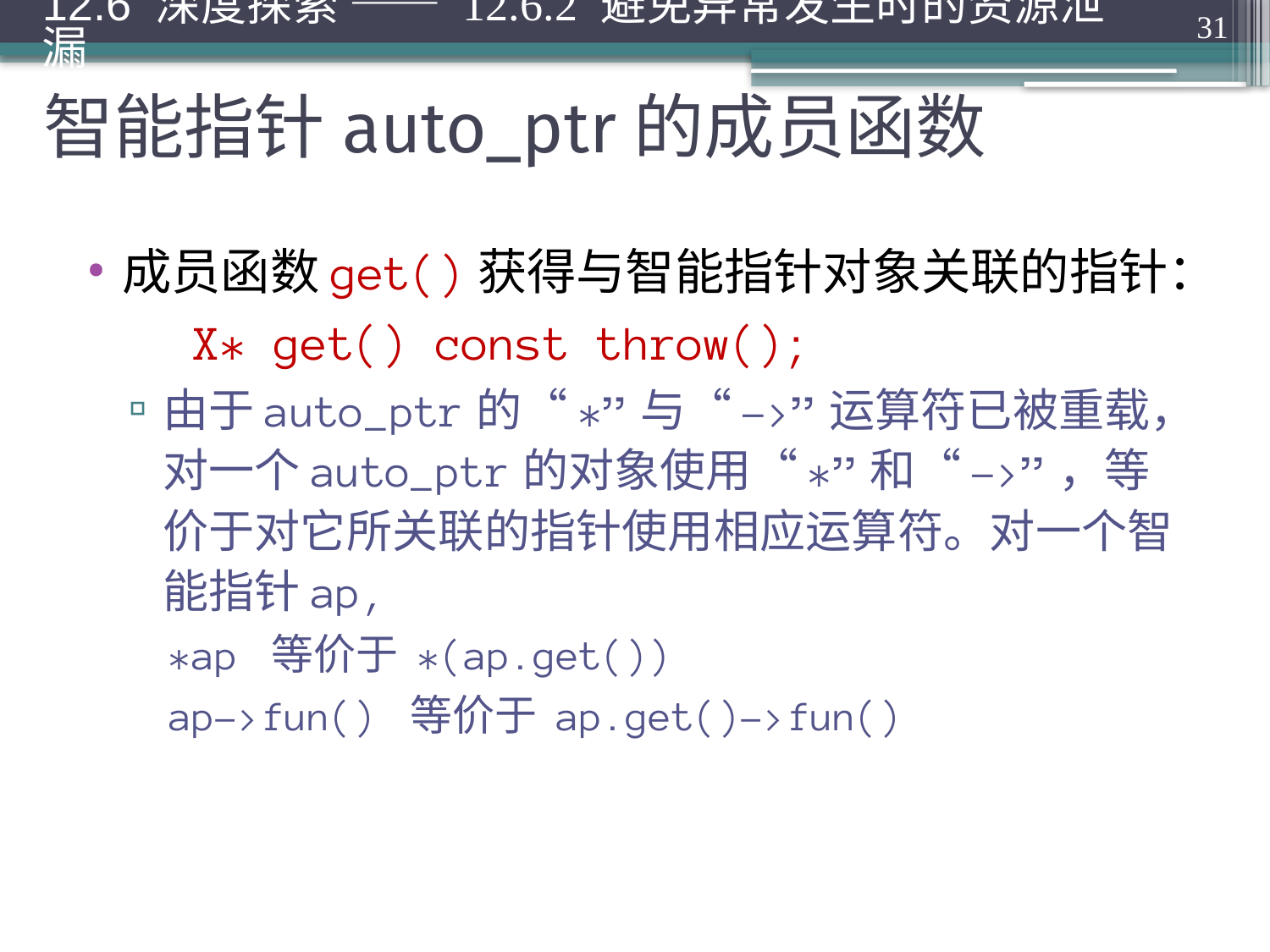

12.6 深度探索 —— 12.6.2 避免异常发生时的资源泄漏
31
# 智能指针auto_ptr的成员函数
成员函数get()获得与智能指针对象关联的指针：
    X* get() const throw();
由于auto_ptr的“*”与“->”运算符已被重载，对一个auto_ptr的对象使用“*”和“->”，等价于对它所关联的指针使用相应运算符。对一个智能指针ap,
*ap 等价于 *(ap.get())
ap->fun() 等价于 ap.get()->fun()